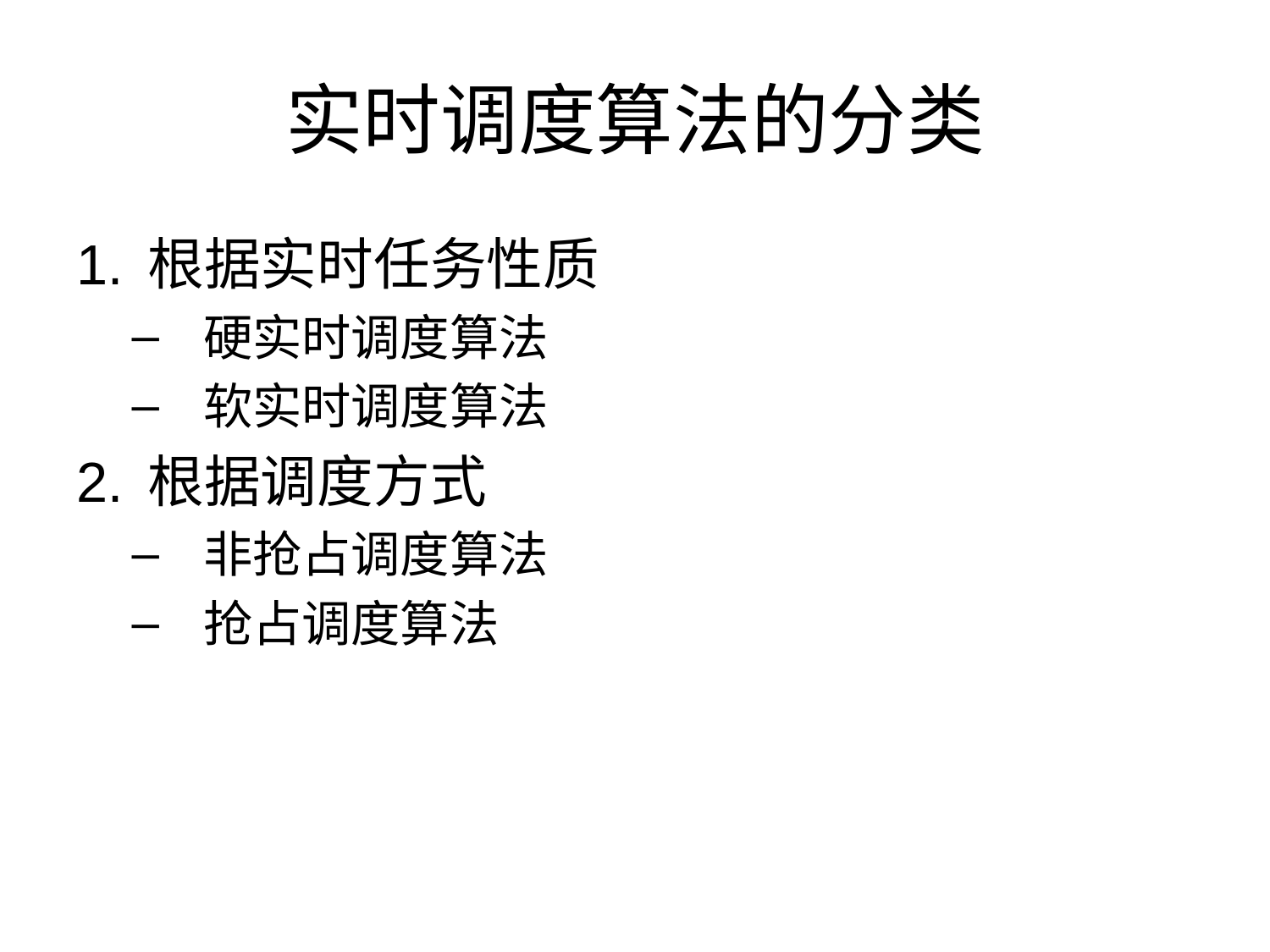

# 实时调度算法的分类
根据实时任务性质
硬实时调度算法
软实时调度算法
根据调度方式
非抢占调度算法
抢占调度算法